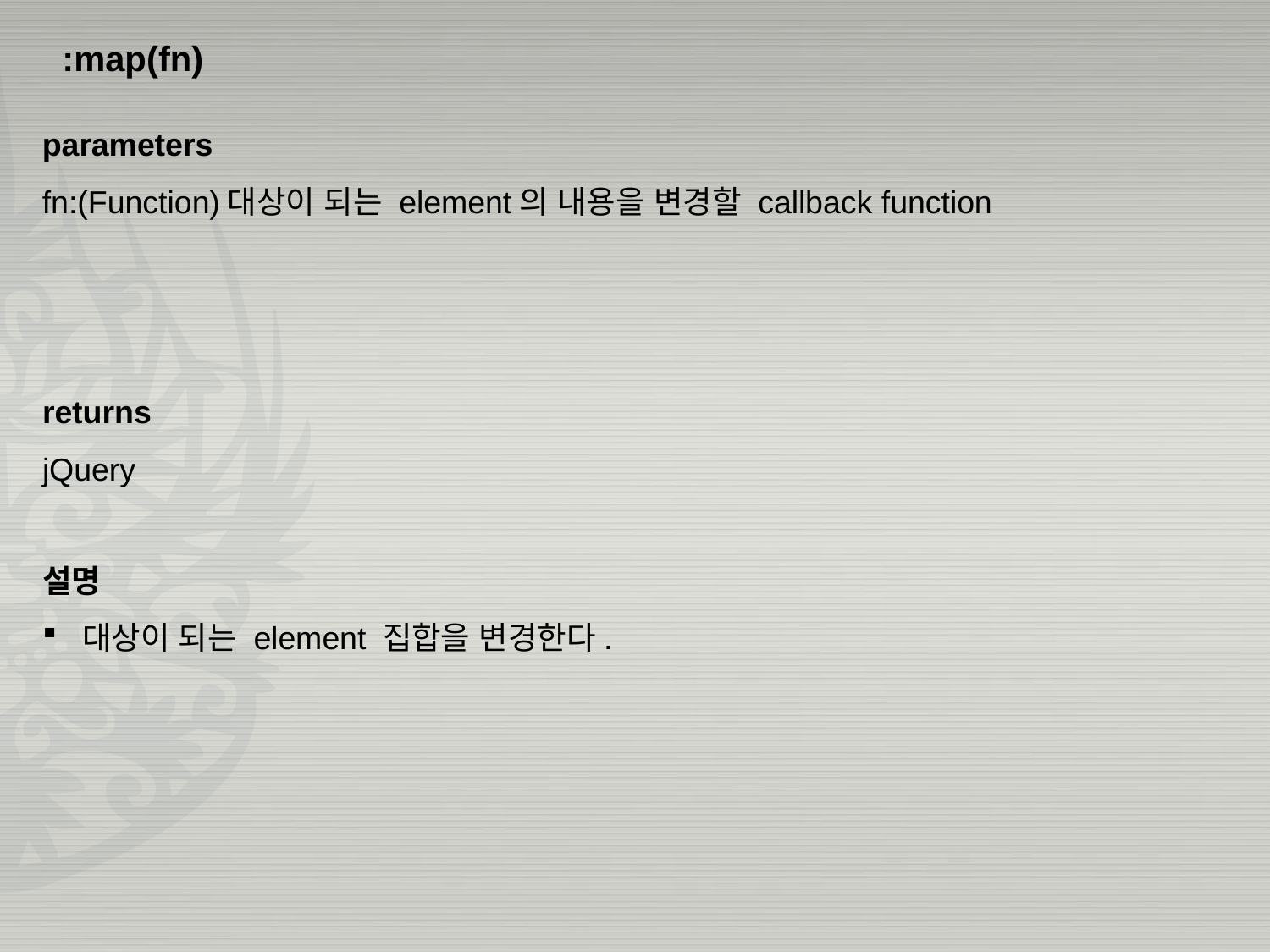

:map(fn)
parameters
fn:(Function)대상이 되는 element의 내용을 변경할 callback function
returns
jQuery
설명
  대상이 되는 element 집합을 변경한다.